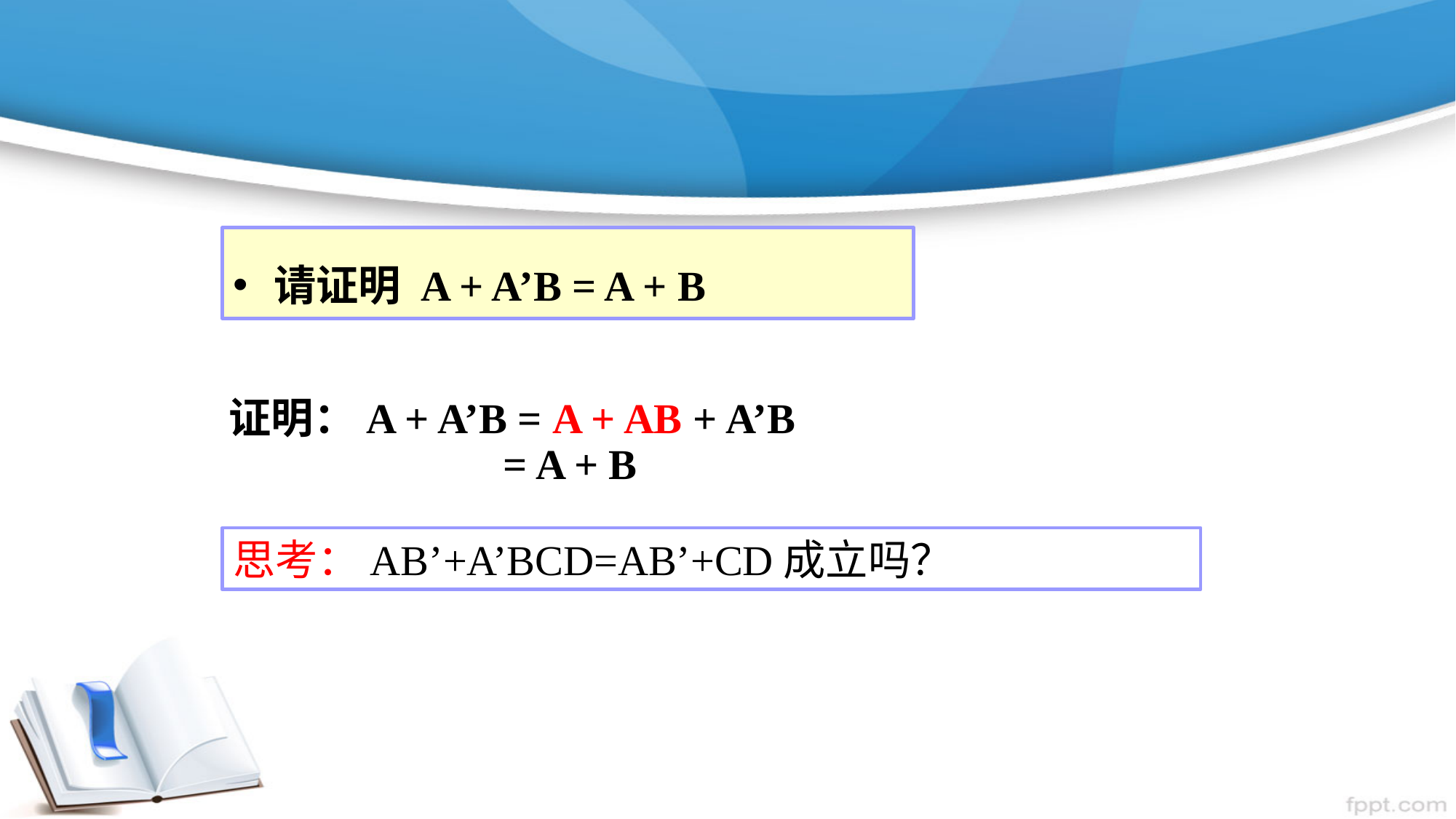

请证明 A + A’B = A + B
证明：A + A’B = A + AB + A’B
                          = A + B
思考：AB’+A’BCD=AB’+CD成立吗？